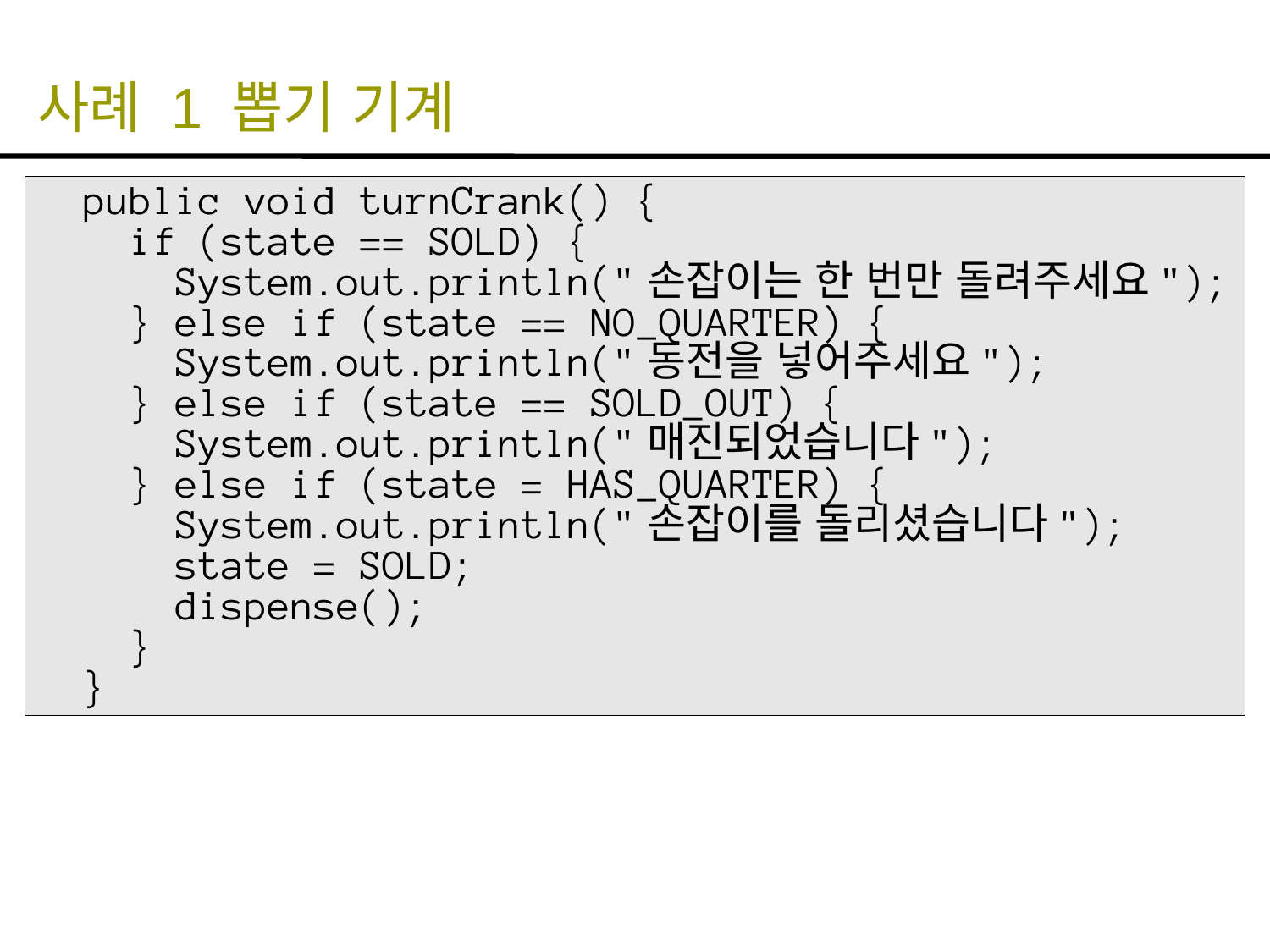

# 사례 1 뽑기 기계

  public void turnCrank() {
    if (state == SOLD) {
      System.out.println("손잡이는 한 번만 돌려주세요");
    } else if (state == NO_QUARTER) {
      System.out.println("동전을 넣어주세요");
    } else if (state == SOLD_OUT) {
      System.out.println("매진되었습니다");
    } else if (state = HAS_QUARTER) {
      System.out.println("손잡이를 돌리셨습니다");
      state = SOLD;
      dispense();
    }
  }